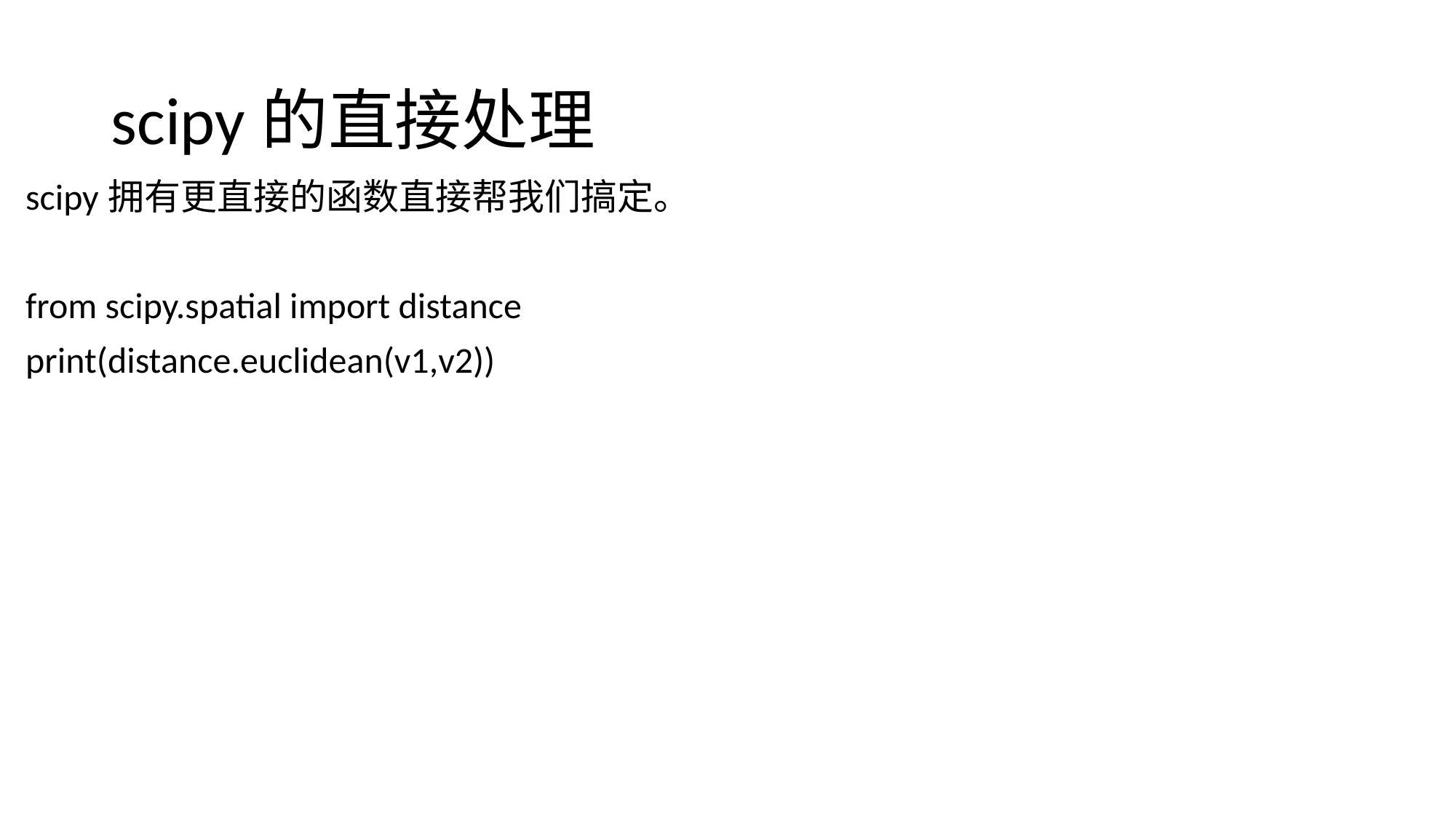

# scipy的直接处理
scipy拥有更直接的函数直接帮我们搞定。

from scipy.spatial import distance
print(distance.euclidean(v1,v2))